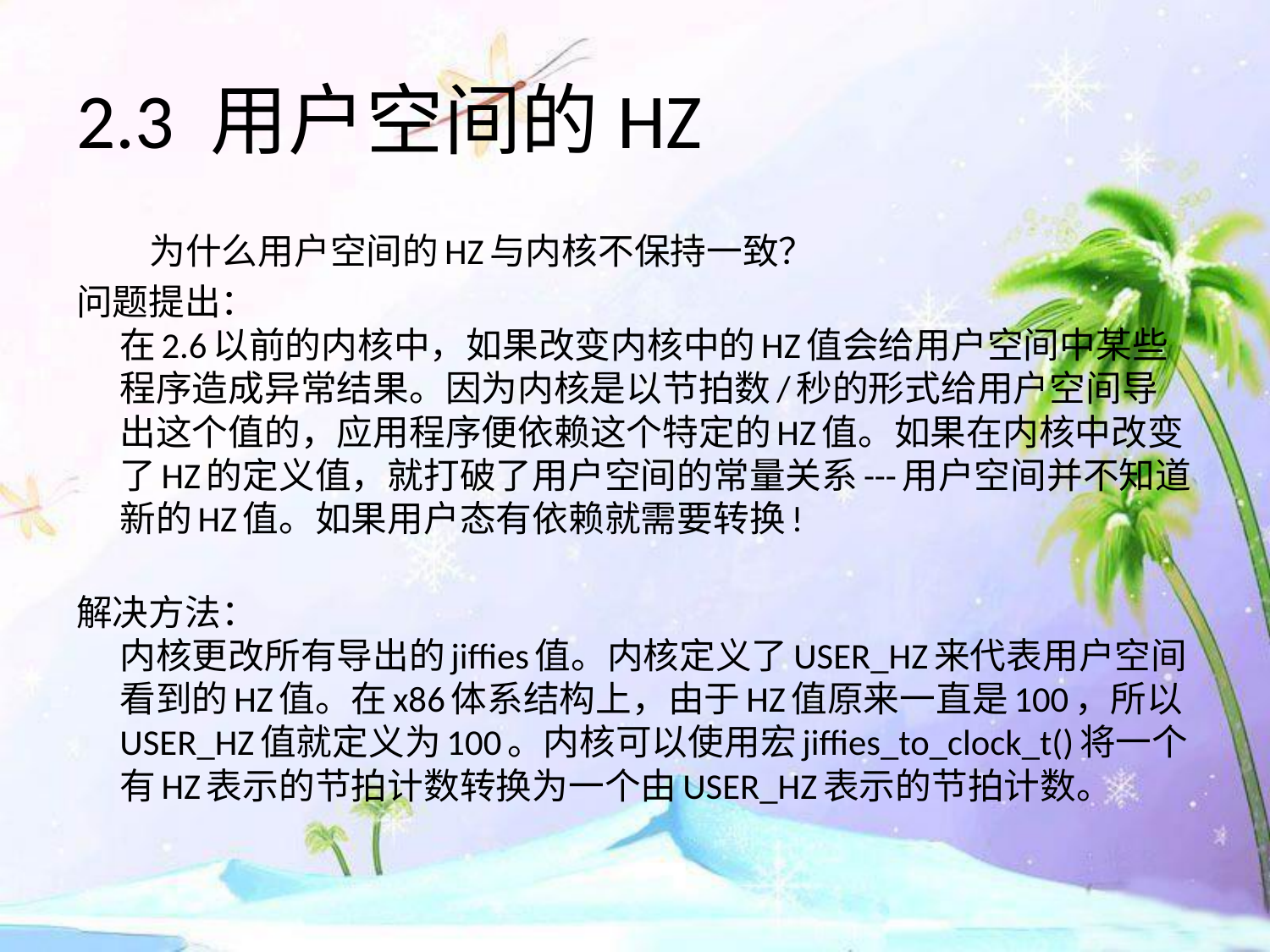

# 2.3 用户空间的HZ
		   为什么用户空间的HZ与内核不保持一致？
问题提出：
在2.6以前的内核中，如果改变内核中的HZ值会给用户空间中某些程序造成异常结果。因为内核是以节拍数/秒的形式给用户空间导出这个值的，应用程序便依赖这个特定的HZ值。如果在内核中改变了HZ的定义值，就打破了用户空间的常量关系---用户空间并不知道新的HZ值。如果用户态有依赖就需要转换!
解决方法：
内核更改所有导出的jiffies值。内核定义了USER_HZ来代表用户空间看到的HZ值。在x86体系结构上，由于HZ值原来一直是100，所以USER_HZ值就定义为100。内核可以使用宏jiffies_to_clock_t()将一个有HZ表示的节拍计数转换为一个由USER_HZ表示的节拍计数。